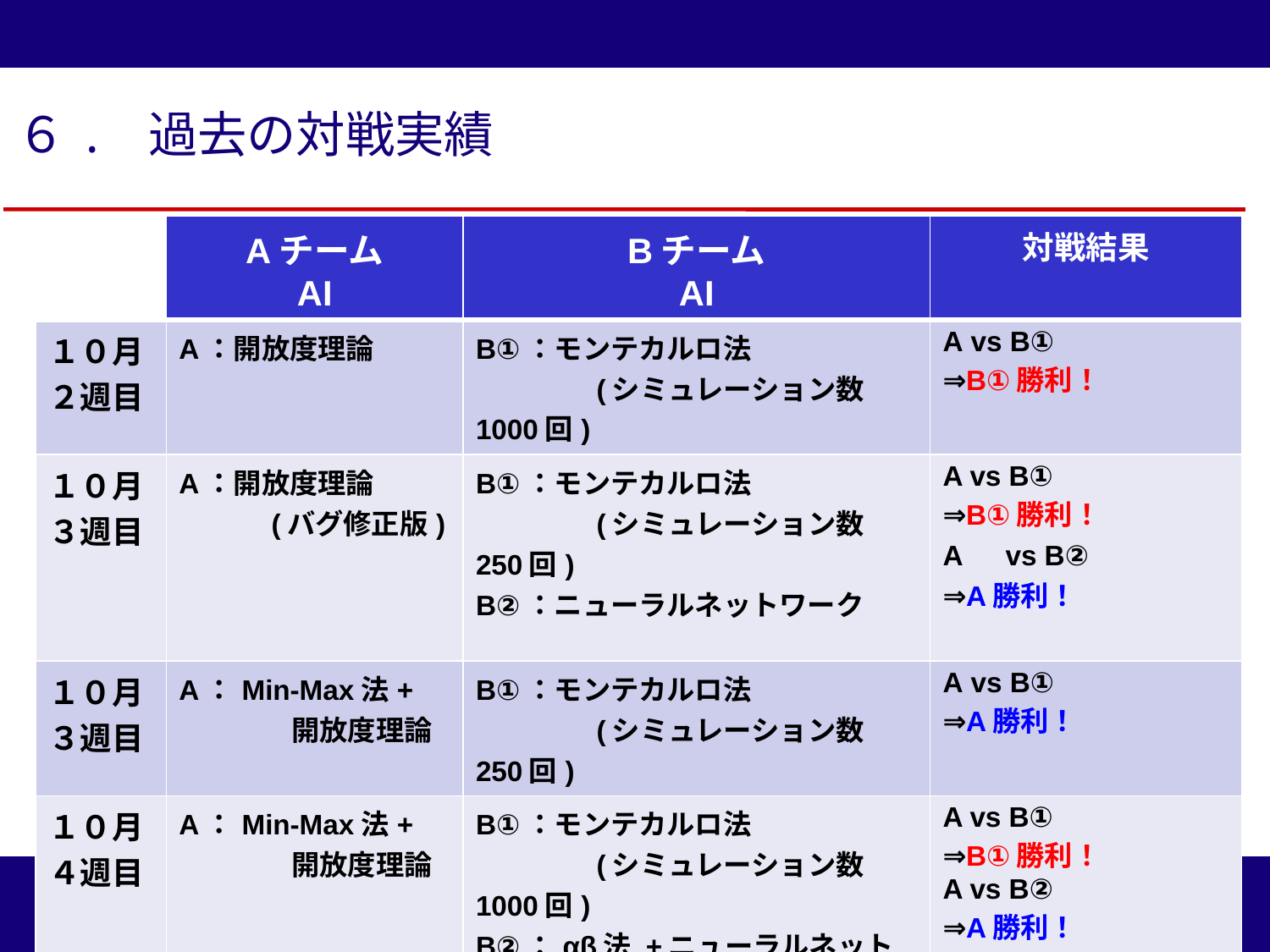

６. 過去の対戦実績

|  | Aチーム AI | Bチーム AI | 対戦結果 |
| --- | --- | --- | --- |
| １０月２週目 | A：開放度理論 | B①：モンテカルロ法 　　　　(シミュレーション数1000回) | A vs B① ⇒B①勝利！ |
| １０月 ３週目 | A：開放度理論 　　　(バグ修正版) | B①：モンテカルロ法 　　　　(シミュレーション数250回) B②：ニューラルネットワーク | A vs B① ⇒B①勝利！ A　vs B② ⇒A勝利！ |
| １０月３週目 | A：Min-Max法+ 　　　　開放度理論 | B①：モンテカルロ法 　　　　(シミュレーション数250回) | A vs B① ⇒A勝利！ |
| １０月 ４週目 | A：Min-Max法+ 　　　　開放度理論 | B①：モンテカルロ法 　　　　(シミュレーション数1000回) B②：αβ法 +ニューラルネットワーク | A vs B① ⇒B①勝利！ A vs B② ⇒A勝利！ |